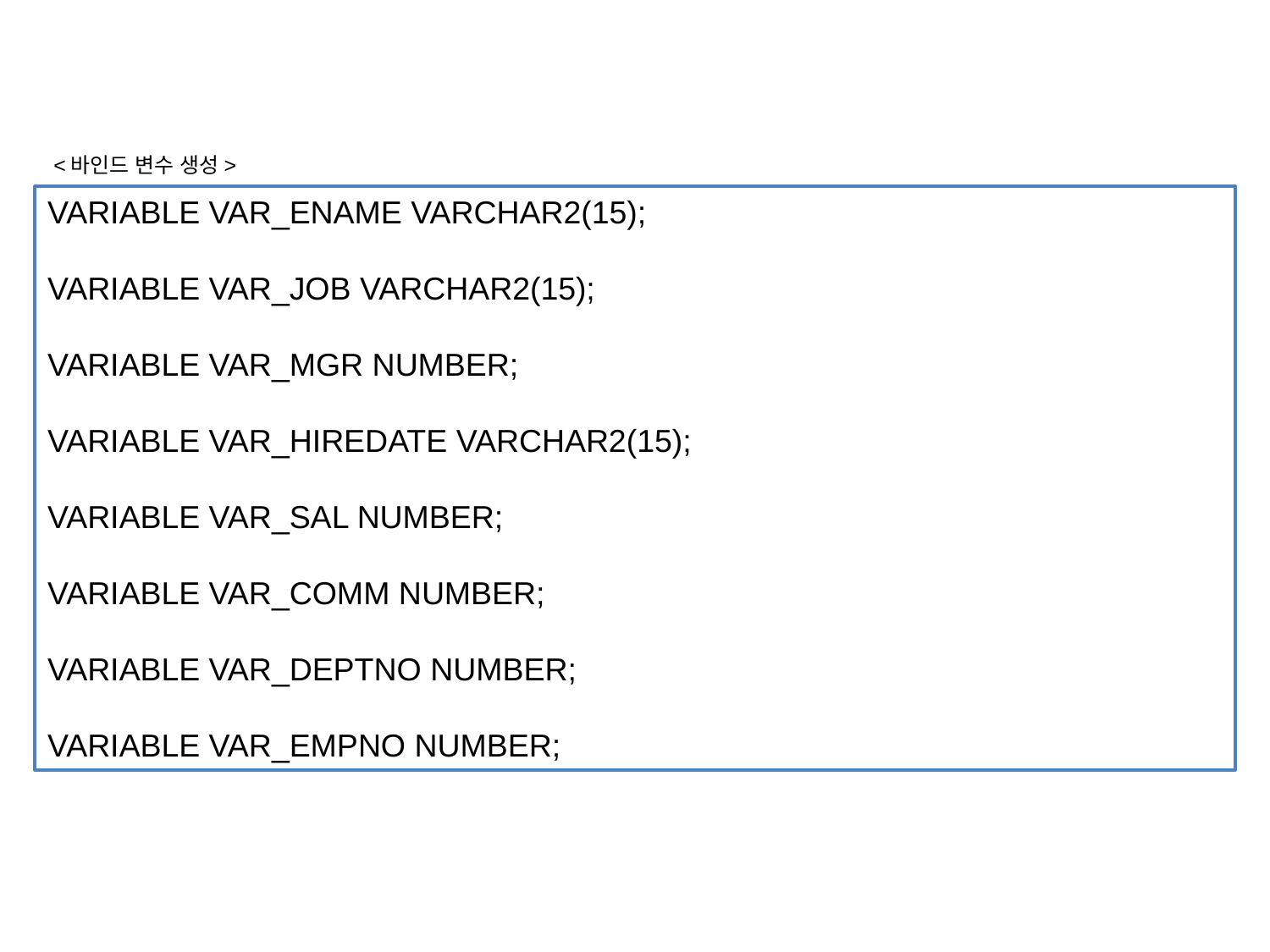

<바인드 변수 생성>
VARIABLE VAR_ENAME VARCHAR2(15);

VARIABLE VAR_JOB VARCHAR2(15);

VARIABLE VAR_MGR NUMBER;

VARIABLE VAR_HIREDATE VARCHAR2(15);

VARIABLE VAR_SAL NUMBER;

VARIABLE VAR_COMM NUMBER;

VARIABLE VAR_DEPTNO NUMBER;

VARIABLE VAR_EMPNO NUMBER;